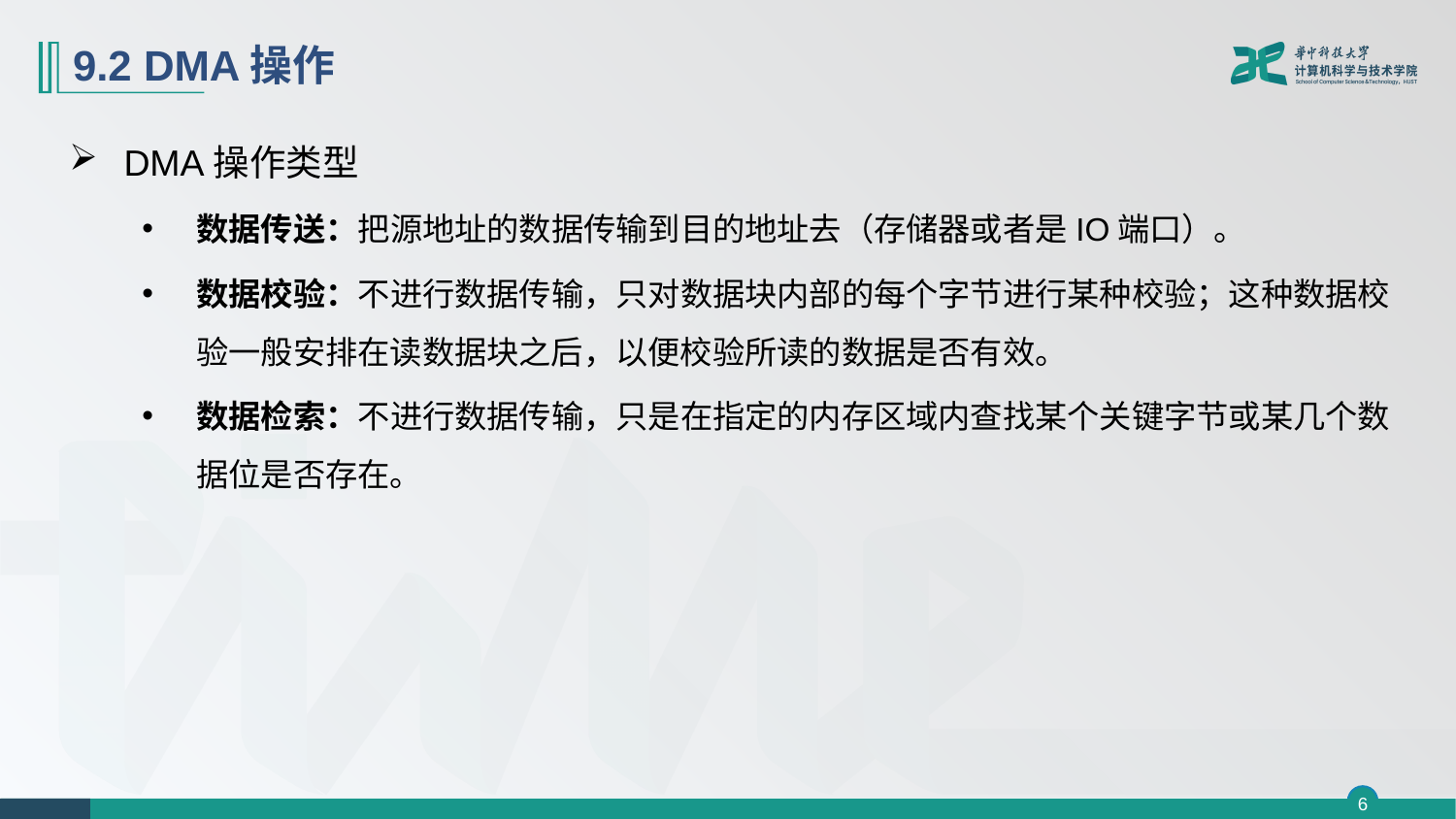

# 9.2 DMA操作
DMA操作类型
数据传送：把源地址的数据传输到目的地址去（存储器或者是IO端口）。
数据校验：不进行数据传输，只对数据块内部的每个字节进行某种校验；这种数据校验一般安排在读数据块之后，以便校验所读的数据是否有效。
数据检索：不进行数据传输，只是在指定的内存区域内查找某个关键字节或某几个数据位是否存在。